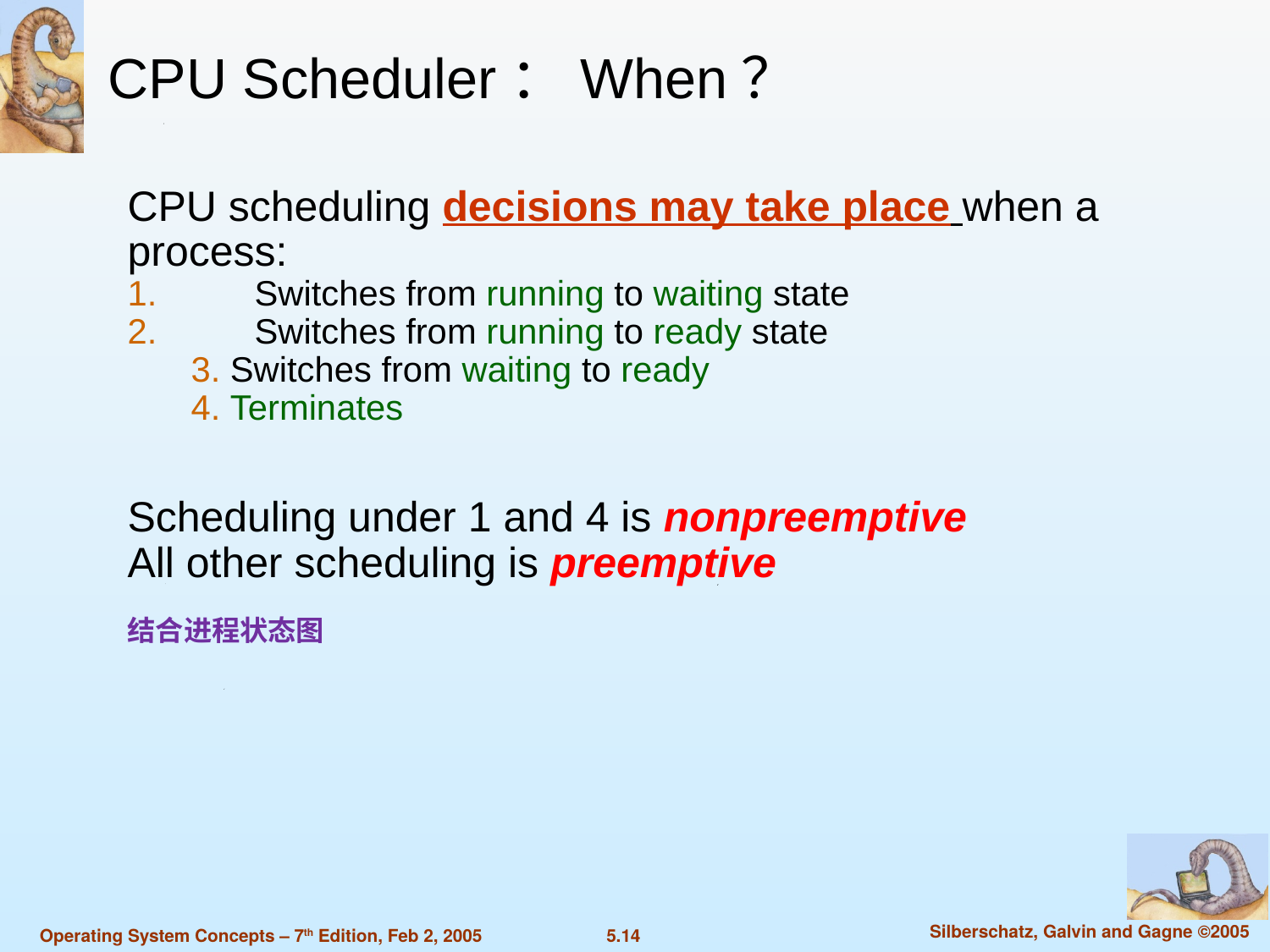

CPU Scheduler：When？
CPU scheduling decisions may take place when a process:
1.	Switches from running to waiting state
2.	Switches from running to ready state
3. Switches from waiting to ready
4. Terminates

Scheduling under 1 and 4 is nonpreemptive
All other scheduling is preemptive

结合进程状态图